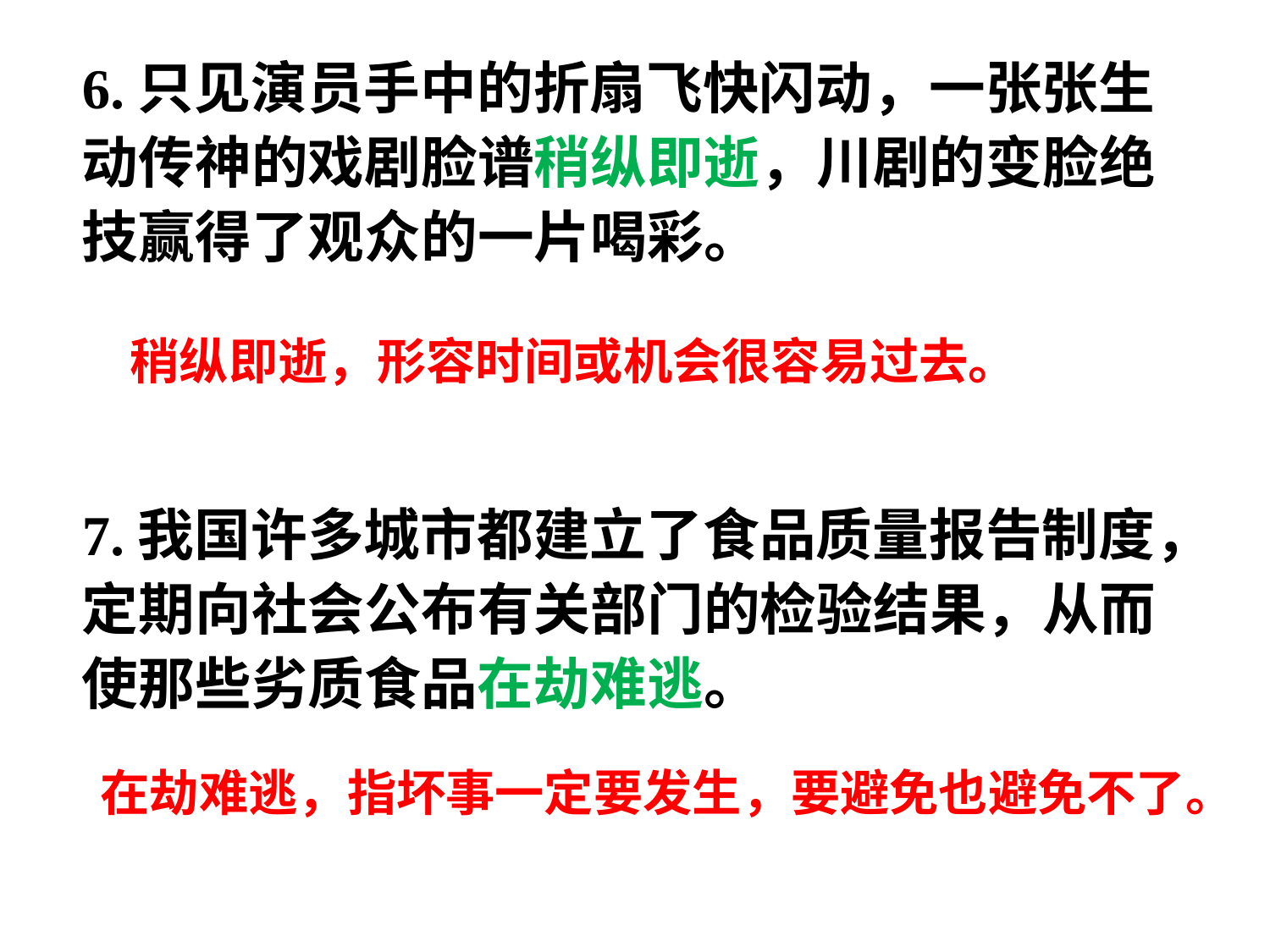

6.只见演员手中的折扇飞快闪动，一张张生动传神的戏剧脸谱稍纵即逝，川剧的变脸绝技赢得了观众的一片喝彩。

7.我国许多城市都建立了食品质量报告制度，定期向社会公布有关部门的检验结果，从而使那些劣质食品在劫难逃。
稍纵即逝，形容时间或机会很容易过去。
 在劫难逃，指坏事一定要发生，要避免也避免不了。